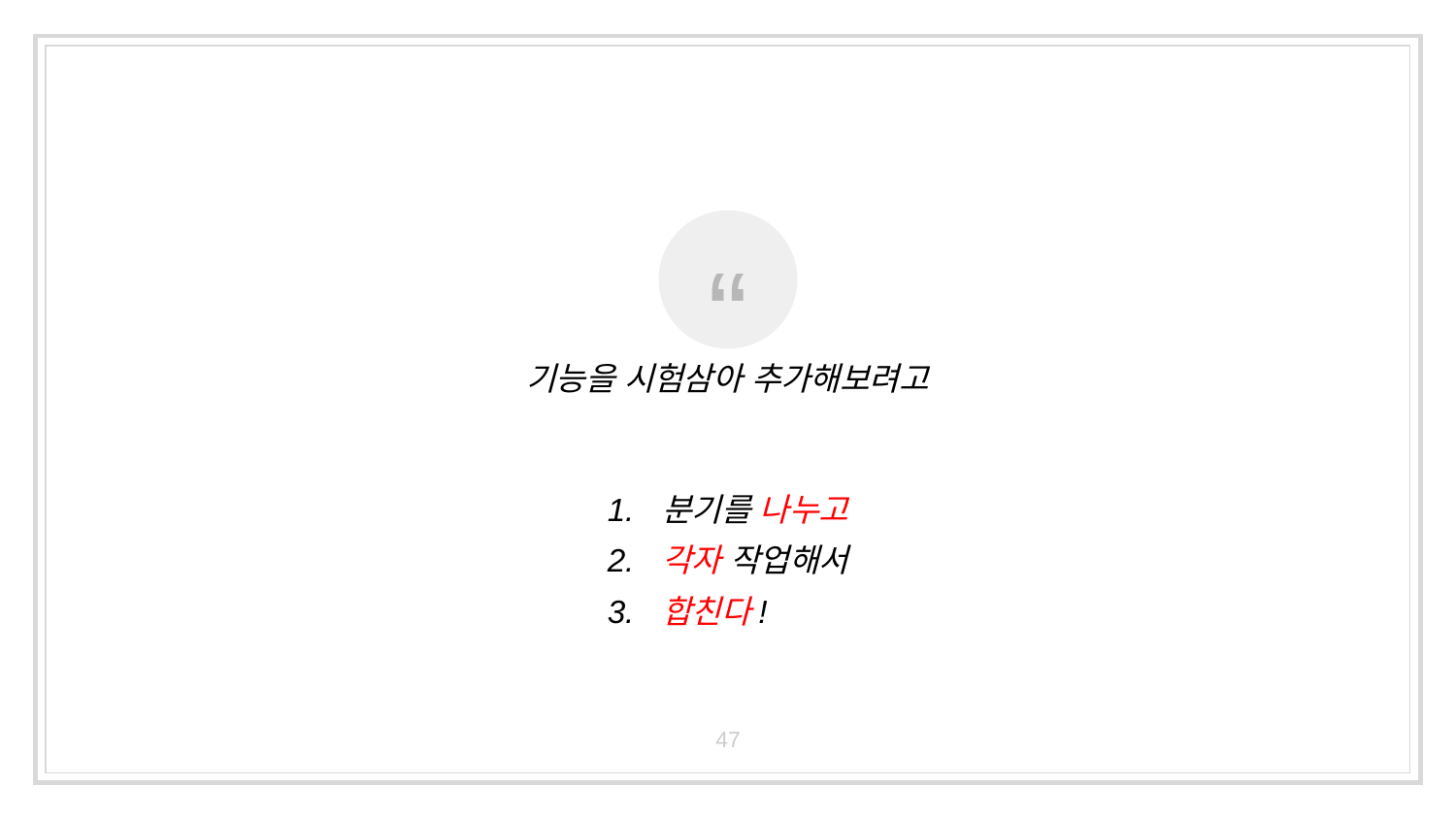

기능을 시험삼아 추가해보려고
분기를 나누고
각자 작업해서
합친다!
47